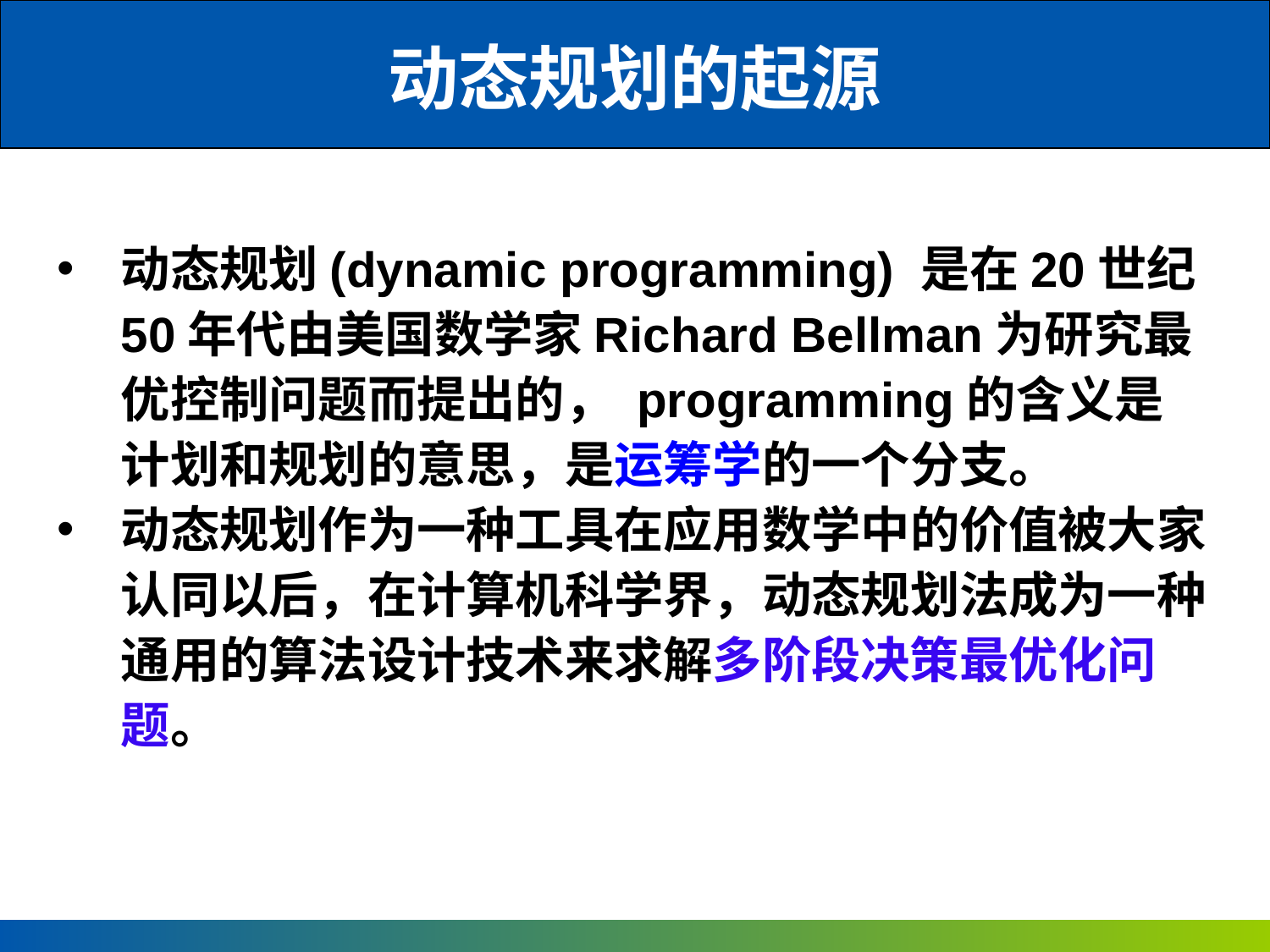

动态规划的起源
动态规划(dynamic programming) 是在20世纪50年代由美国数学家Richard Bellman为研究最优控制问题而提出的， programming的含义是计划和规划的意思，是运筹学的一个分支。
动态规划作为一种工具在应用数学中的价值被大家认同以后，在计算机科学界，动态规划法成为一种通用的算法设计技术来求解多阶段决策最优化问题。